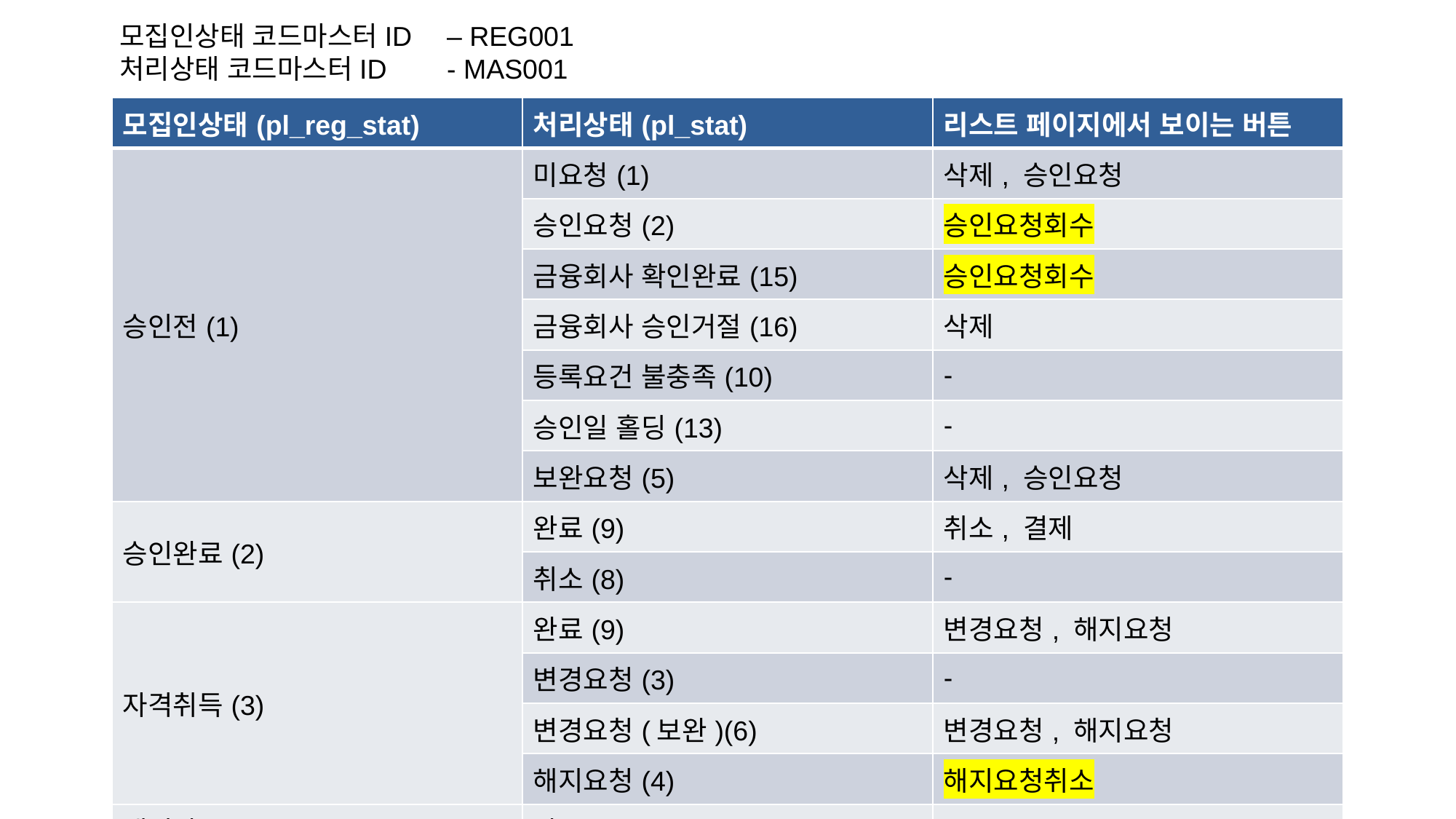

모집인상태 코드마스터ID 	– REG001
처리상태 코드마스터ID 	- MAS001
| 모집인상태(pl\_reg\_stat) | 처리상태(pl\_stat) | 리스트 페이지에서 보이는 버튼 |
| --- | --- | --- |
| 승인전(1) | 미요청(1) | 삭제, 승인요청 |
|  | 승인요청(2) | 승인요청회수 |
|  | 금융회사 확인완료(15) | 승인요청회수 |
|  | 금융회사 승인거절(16) | 삭제 |
|  | 등록요건 불충족(10) | - |
|  | 승인일 홀딩(13) | - |
|  | 보완요청(5) | 삭제, 승인요청 |
| 승인완료(2) | 완료(9) | 취소, 결제 |
|  | 취소(8) | - |
| 자격취득(3) | 완료(9) | 변경요청, 해지요청 |
|  | 변경요청(3) | - |
|  | 변경요청(보완)(6) | 변경요청, 해지요청 |
|  | 해지요청(4) | 해지요청취소 |
| 해지완료(4) | 완료(9) | - |
| 결제완료(5) | 완료(9) | - |